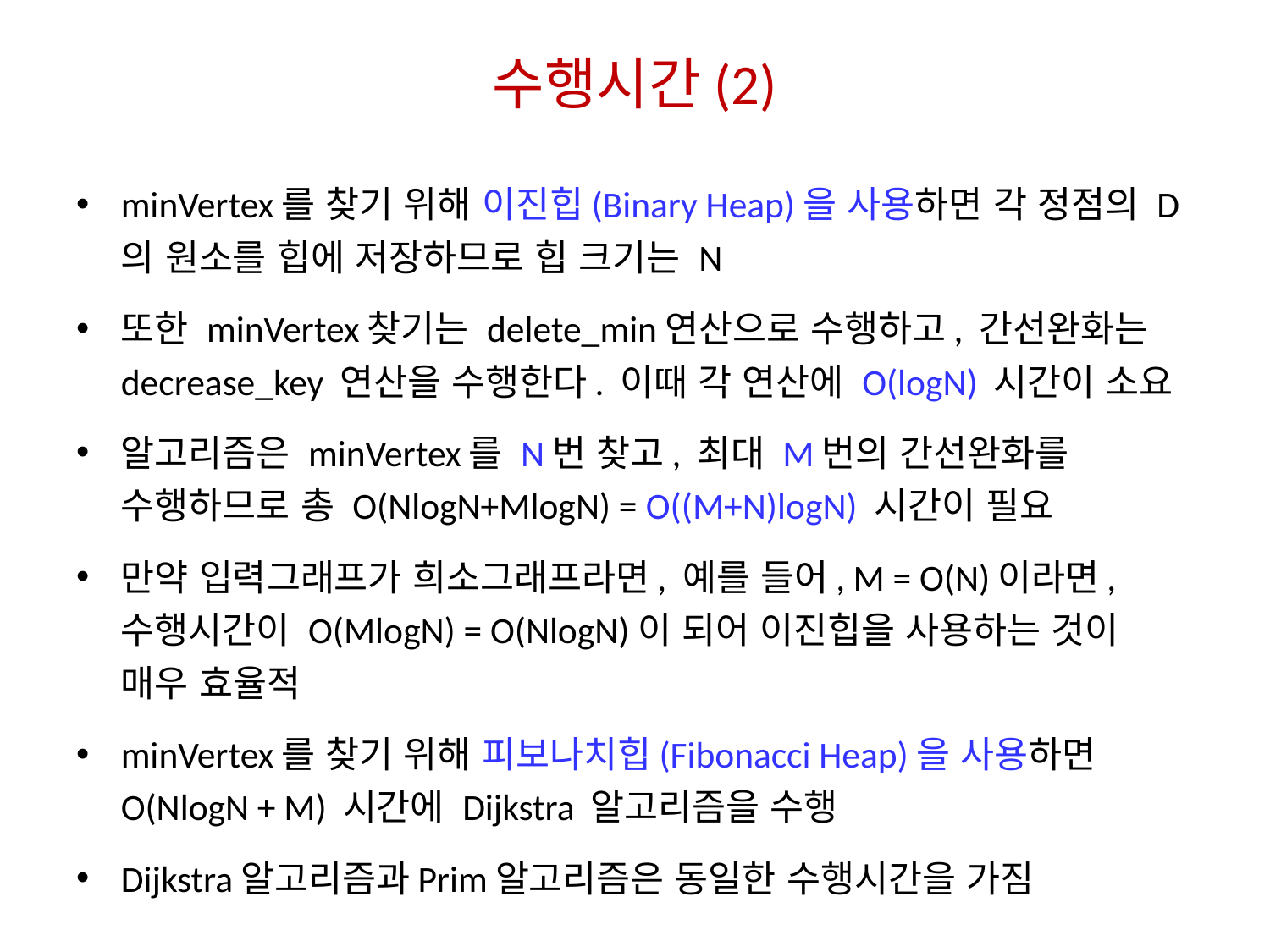

# 수행시간(2)
minVertex를 찾기 위해 이진힙(Binary Heap)을 사용하면 각 정점의 D의 원소를 힙에 저장하므로 힙 크기는 N
또한 minVertex찾기는 delete_min연산으로 수행하고, 간선완화는 decrease_key 연산을 수행한다. 이때 각 연산에 O(logN) 시간이 소요
알고리즘은 minVertex를 N번 찾고, 최대 M번의 간선완화를 수행하므로 총 O(NlogN+MlogN) = O((M+N)logN) 시간이 필요
만약 입력그래프가 희소그래프라면, 예를 들어, M = O(N)이라면, 수행시간이 O(MlogN) = O(NlogN)이 되어 이진힙을 사용하는 것이 매우 효율적
minVertex를 찾기 위해 피보나치힙(Fibonacci Heap)을 사용하면 O(NlogN + M) 시간에 Dijkstra 알고리즘을 수행
Dijkstra알고리즘과Prim알고리즘은 동일한 수행시간을 가짐